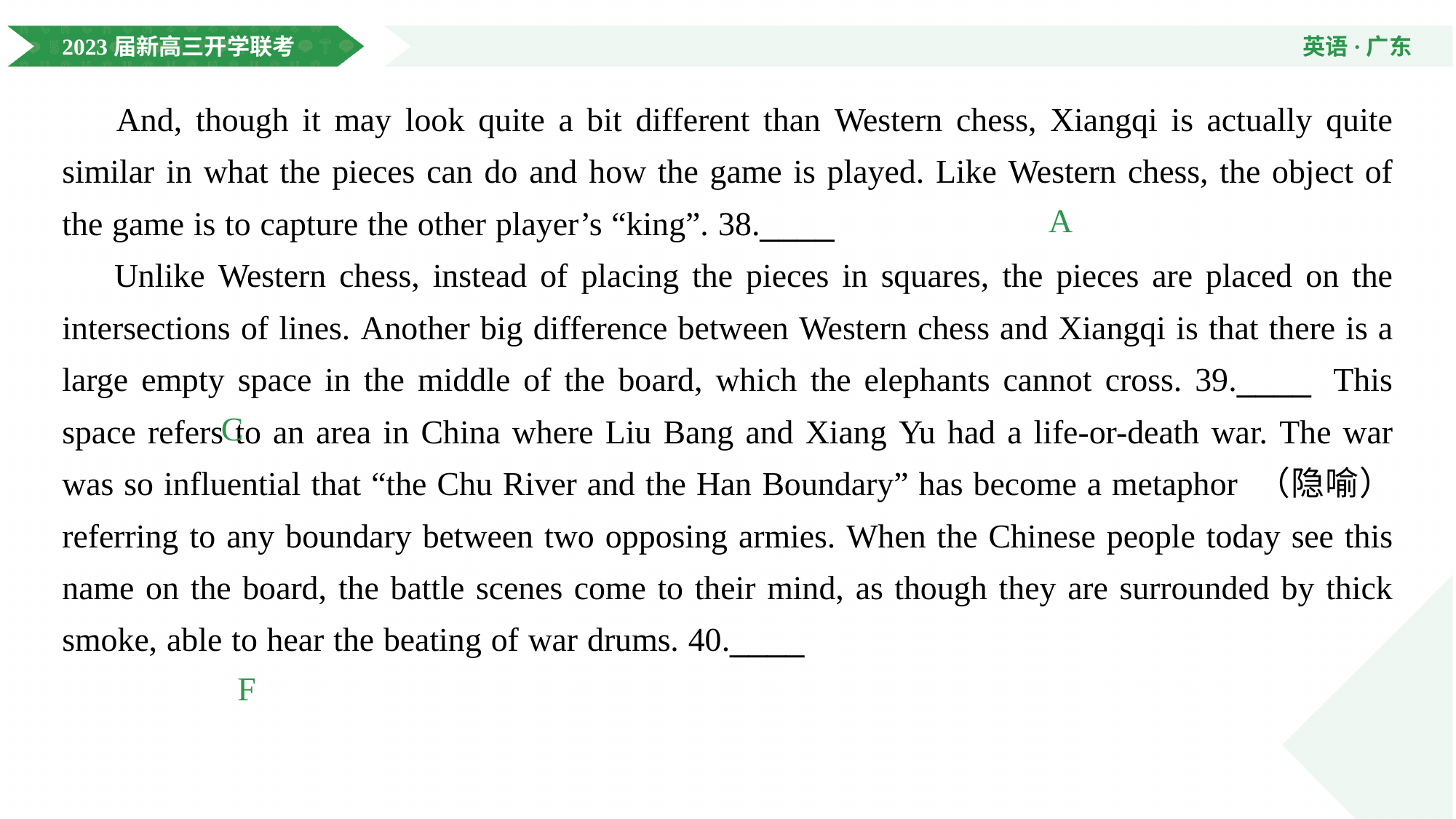

And, though it may look quite a bit different than Western chess, Xiangqi is actually quite similar in what the pieces can do and how the game is played. Like Western chess, the object of the game is to capture the other player’s “king”. 38.____.
    Unlike Western chess, instead of placing the pieces in squares, the pieces are placed on the intersections of lines. Another big difference between Western chess and Xiangqi is that there is a large empty space in the middle of the board, which the elephants cannot cross. 39.____. This space refers to an area in China where Liu Bang and Xiang Yu had a life-or-death war. The war was so influential that “the Chu River and the Han Boundary” has become a metaphor （隐喻） referring to any boundary between two opposing armies. When the Chinese people today see this name on the board, the battle scenes come to their mind, as though they are surrounded by thick smoke, able to hear the beating of war drums. 40.____.

A
C
F